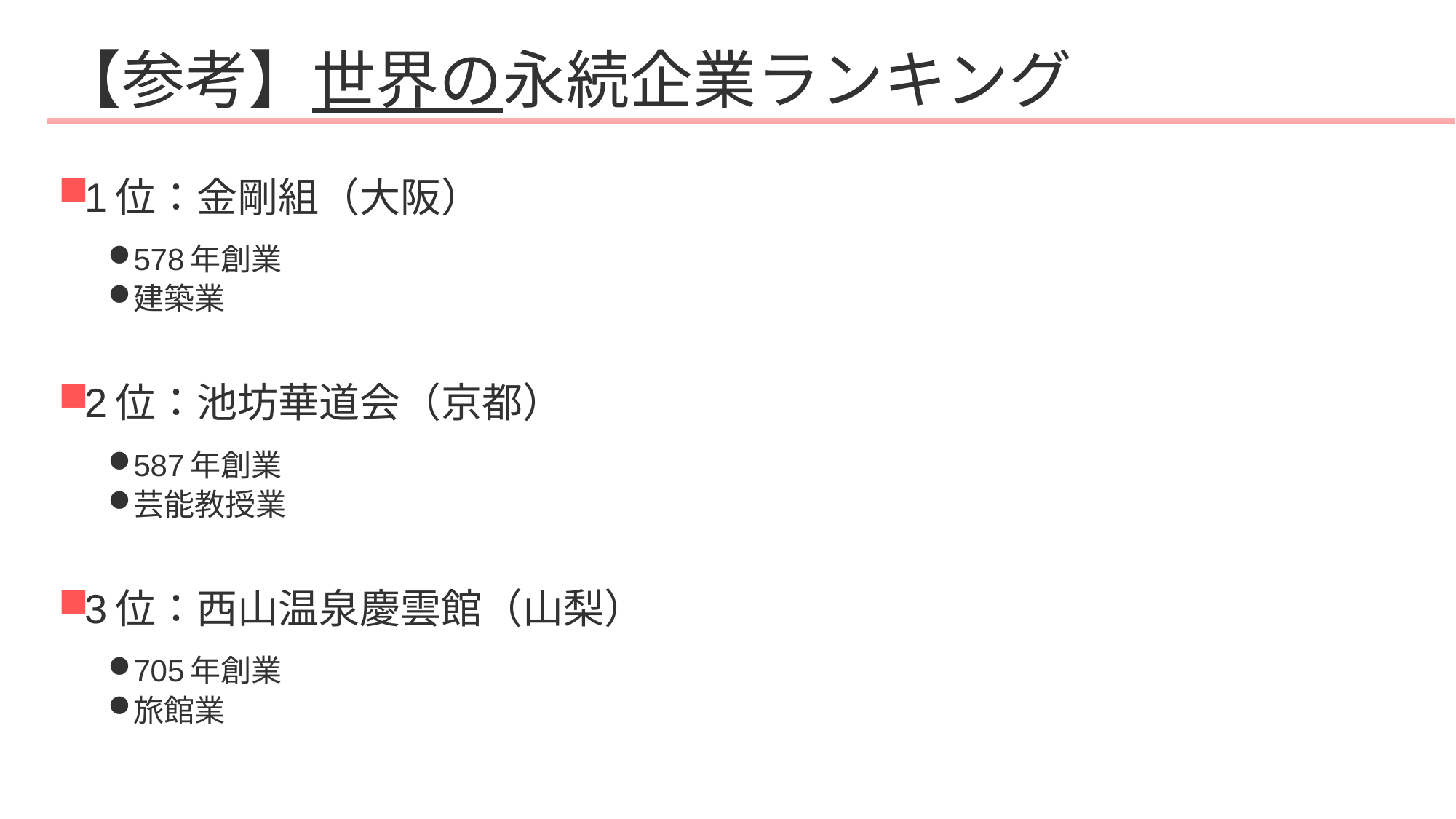

# 【参考】世界の永続企業ランキング
1位：金剛組（大阪）
578年創業
建築業
2位：池坊華道会（京都）
587年創業
芸能教授業
3位：西山温泉慶雲館（山梨）
705年創業
旅館業
134